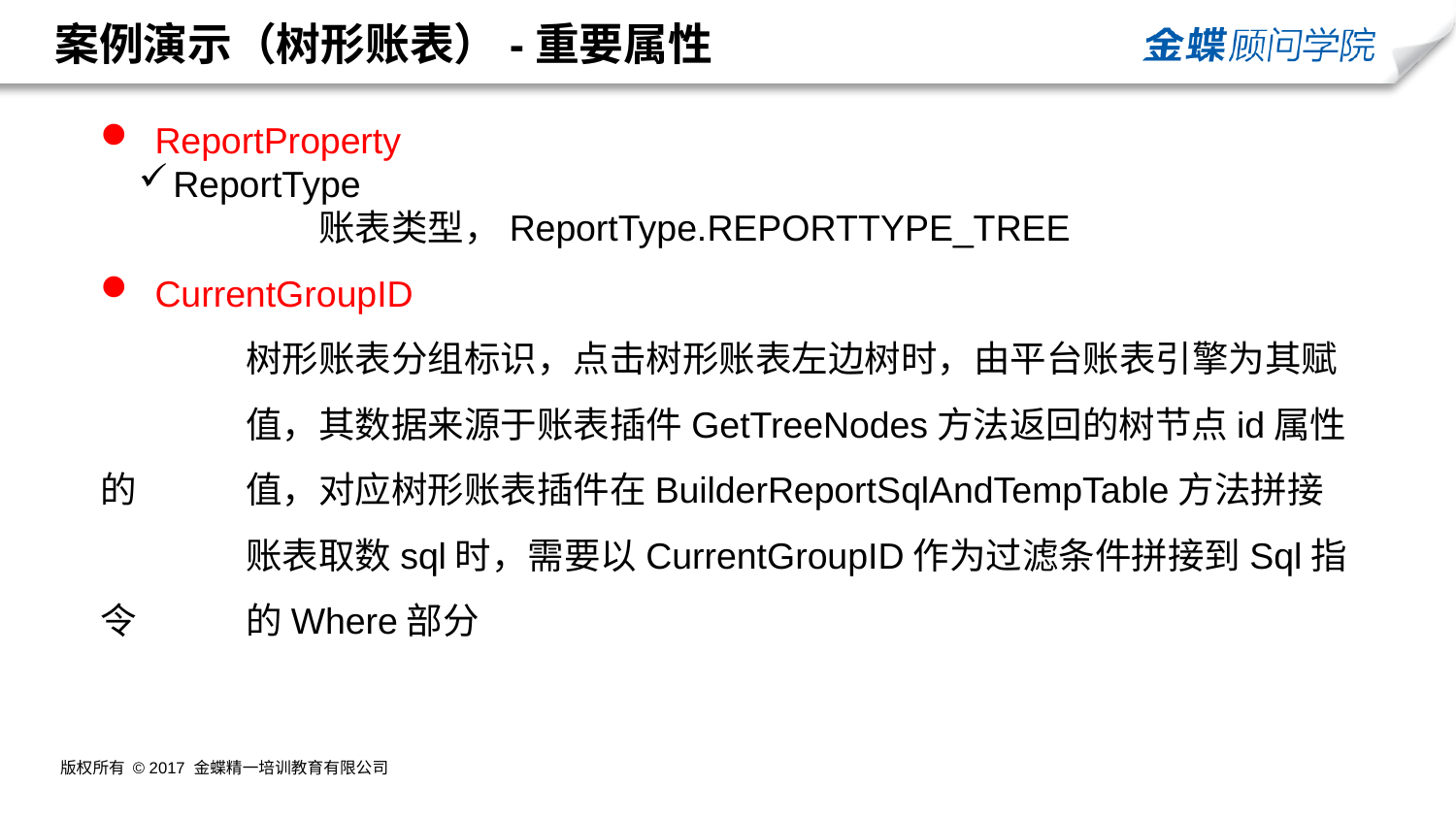

# 案例演示（树形账表）-重要属性
ReportProperty
ReportType
	账表类型，ReportType.REPORTTYPE_TREE
CurrentGroupID
	树形账表分组标识，点击树形账表左边树时，由平台账表引擎为其赋	值，其数据来源于账表插件GetTreeNodes方法返回的树节点id属性的	值，对应树形账表插件在BuilderReportSqlAndTempTable方法拼接	账表取数sql时，需要以CurrentGroupID作为过滤条件拼接到Sql指令	的Where部分